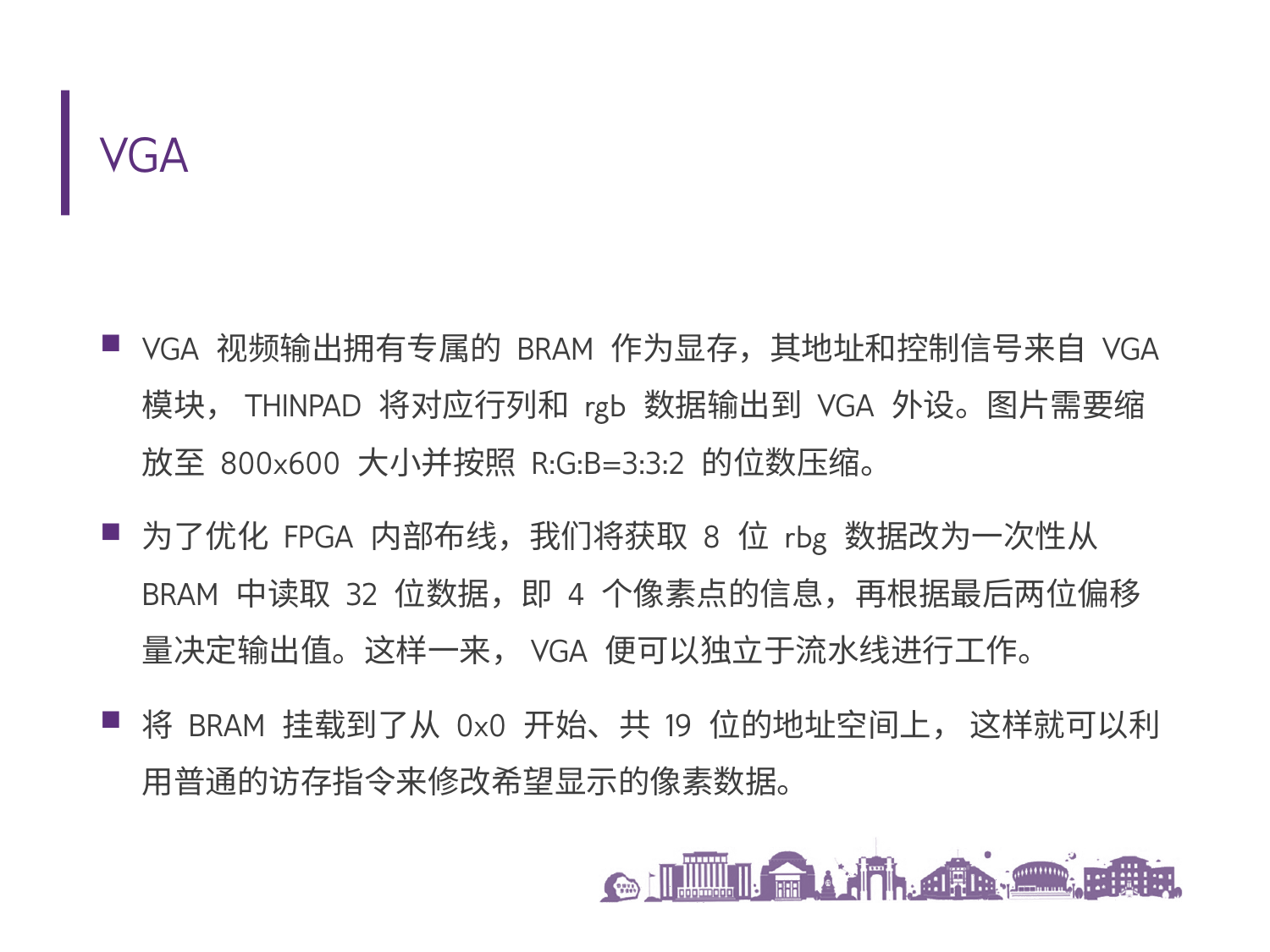

# VGA
VGA 视频输出拥有专属的 BRAM 作为显存，其地址和控制信号来自 VGA 模块，THINPAD 将对应行列和 rgb 数据输出到 VGA 外设。图片需要缩放至 800x600 大小并按照 R:G:B=3:3:2 的位数压缩。
为了优化 FPGA 内部布线，我们将获取 8 位 rbg 数据改为一次性从 BRAM 中读取 32 位数据，即 4 个像素点的信息，再根据最后两位偏移量决定输出值。这样一来，VGA 便可以独立于流水线进行工作。
将 BRAM 挂载到了从 0x0 开始、共 19 位的地址空间上， 这样就可以利用普通的访存指令来修改希望显示的像素数据。